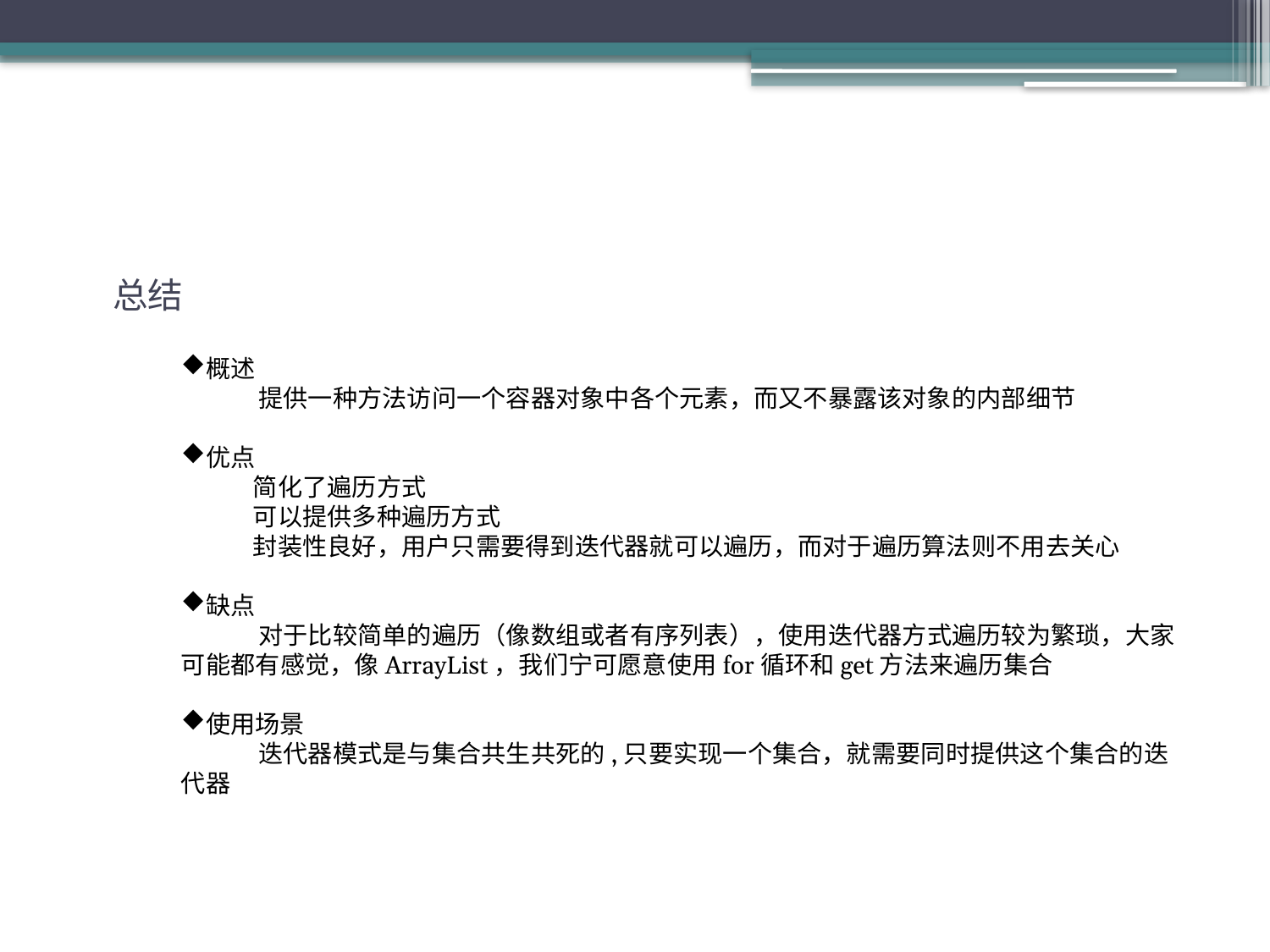

总结
概述
             提供一种方法访问一个容器对象中各个元素，而又不暴露该对象的内部细节

优点
            简化了遍历方式
            可以提供多种遍历方式
            封装性良好，用户只需要得到迭代器就可以遍历，而对于遍历算法则不用去关心

缺点
             对于比较简单的遍历（像数组或者有序列表），使用迭代器方式遍历较为繁琐，大家可能都有感觉，像ArrayList，我们宁可愿意使用for循环和get方法来遍历集合

使用场景
             迭代器模式是与集合共生共死的,只要实现一个集合，就需要同时提供这个集合的迭代器